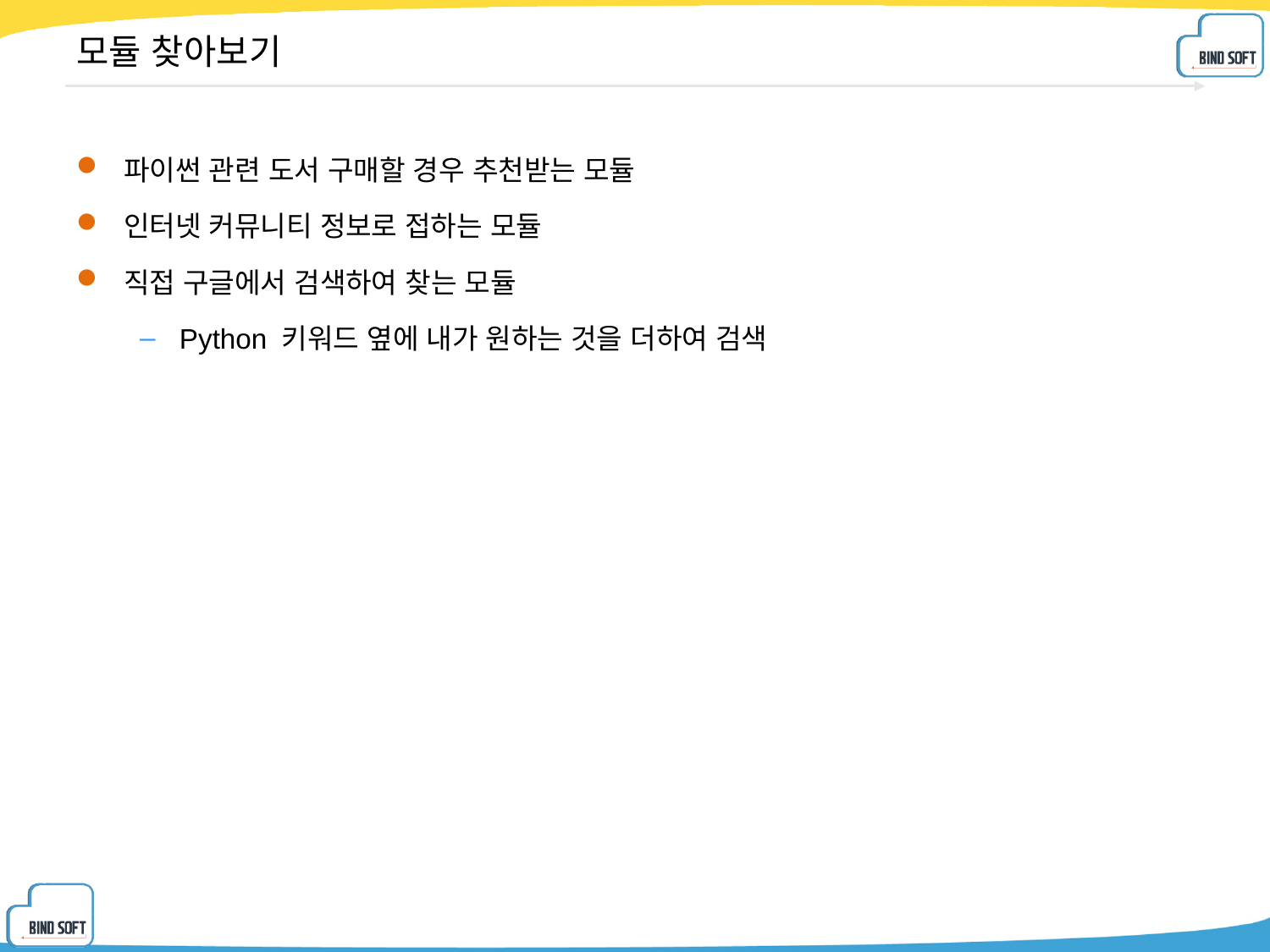

# 모듈 찾아보기
파이썬 관련 도서 구매할 경우 추천받는 모듈
인터넷 커뮤니티 정보로 접하는 모듈
직접 구글에서 검색하여 찾는 모듈
Python 키워드 옆에 내가 원하는 것을 더하여 검색